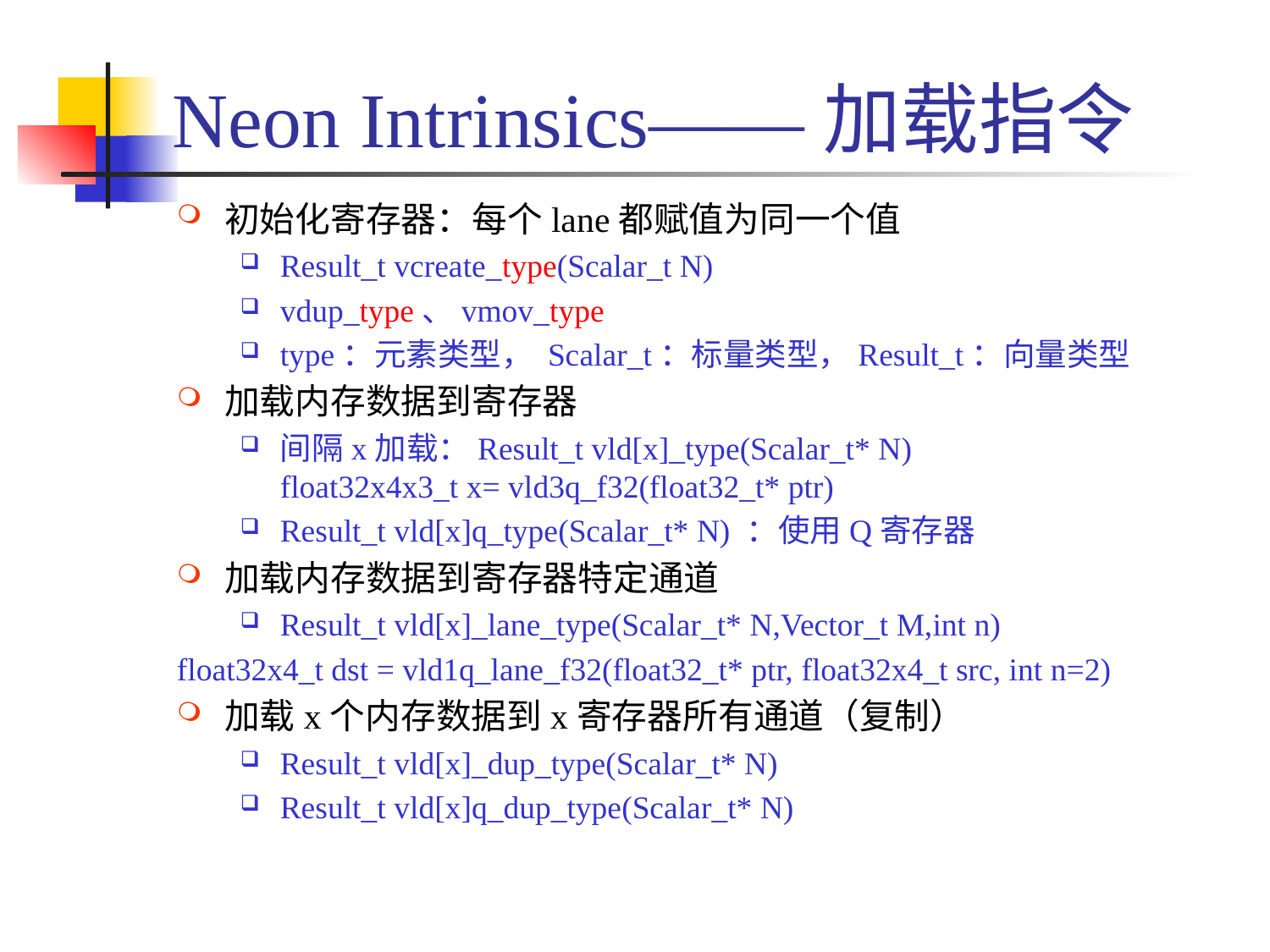

# Neon Intrinsics——加载指令
初始化寄存器：每个lane都赋值为同一个值
Result_t vcreate_type(Scalar_t N)
vdup_type、vmov_type
type：元素类型， Scalar_t：标量类型，Result_t：向量类型
加载内存数据到寄存器
间隔x加载：Result_t vld[x]_type(Scalar_t* N)
float32x4x3_t x= vld3q_f32(float32_t* ptr)
Result_t vld[x]q_type(Scalar_t* N) ：使用Q寄存器
加载内存数据到寄存器特定通道
Result_t vld[x]_lane_type(Scalar_t* N,Vector_t M,int n)
float32x4_t dst = vld1q_lane_f32(float32_t* ptr, float32x4_t src, int n=2)
加载x个内存数据到x寄存器所有通道（复制）
Result_t vld[x]_dup_type(Scalar_t* N)
Result_t vld[x]q_dup_type(Scalar_t* N)